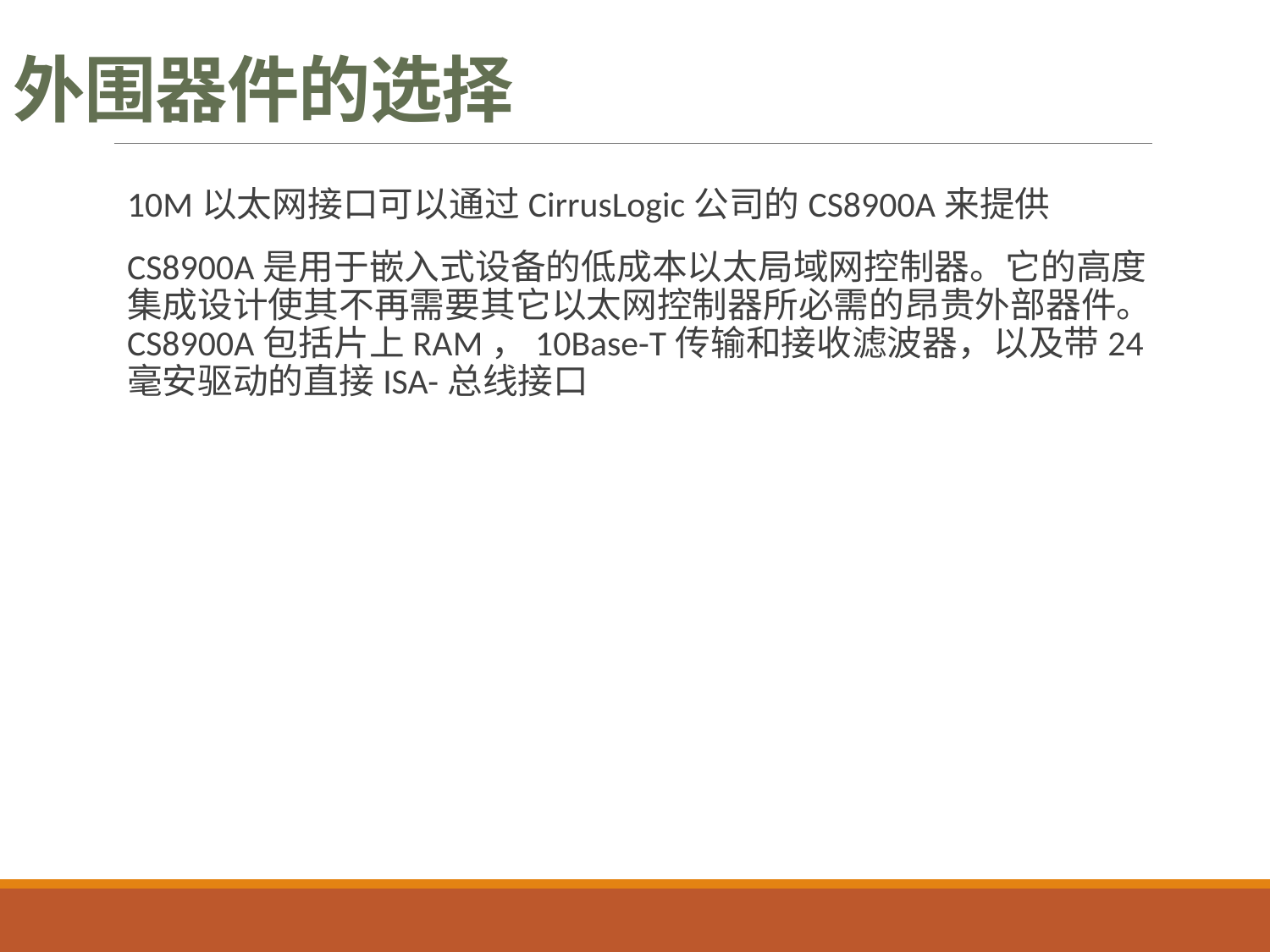

# 外围器件的选择
10M以太网接口可以通过CirrusLogic公司的CS8900A来提供
CS8900A是用于嵌入式设备的低成本以太局域网控制器。它的高度集成设计使其不再需要其它以太网控制器所必需的昂贵外部器件。CS8900A包括片上RAM，10Base-T传输和接收滤波器，以及带24毫安驱动的直接ISA-总线接口